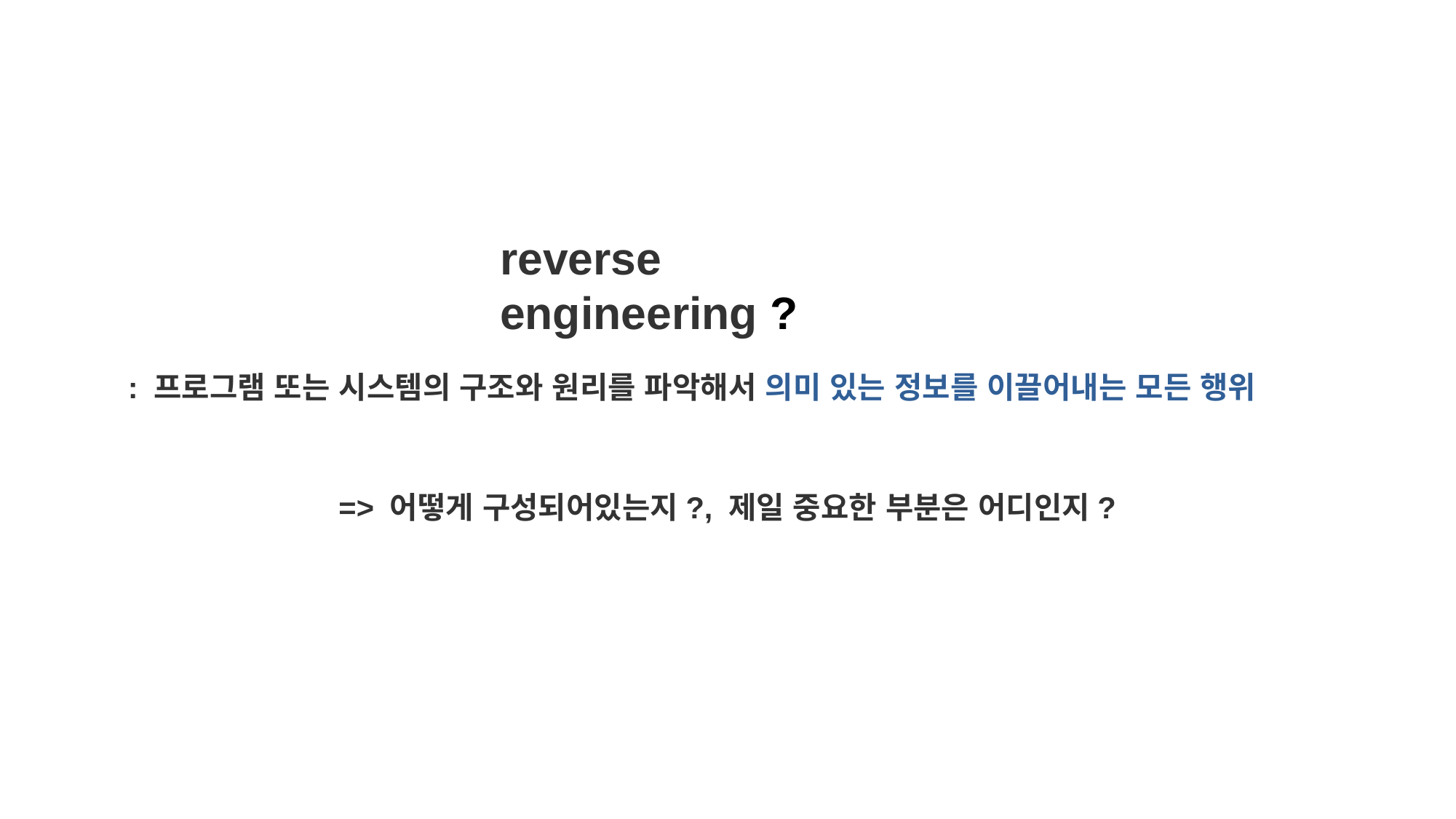

reverse engineering ?
: 프로그램 또는 시스템의 구조와 원리를 파악해서 의미 있는 정보를 이끌어내는 모든 행위
=> 어떻게 구성되어있는지?, 제일 중요한 부분은 어디인지?